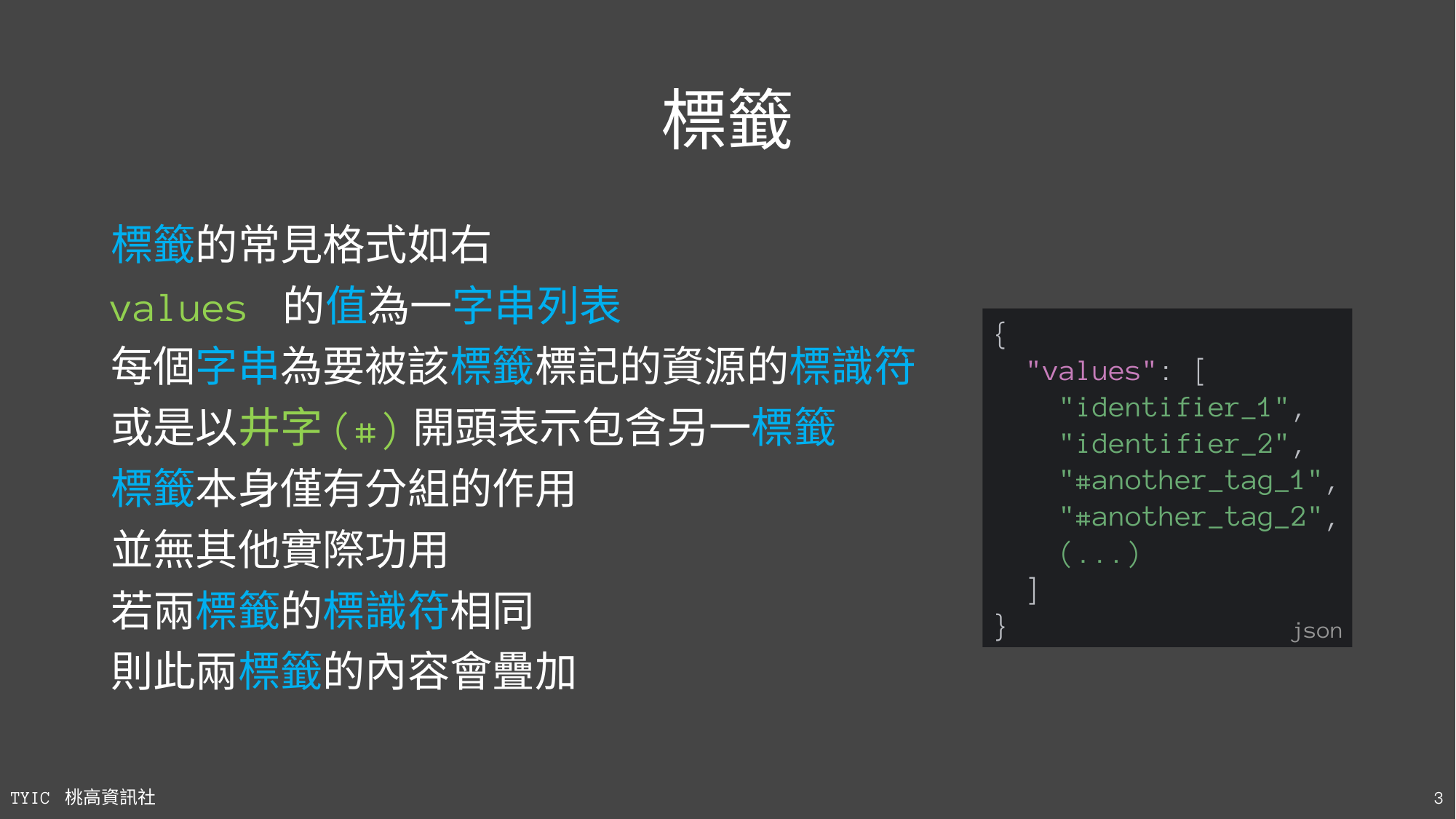

# 標籤
標籤的常見格式如右
values 的值為一字串列表
每個字串為要被該標籤標記的資源的標識符
或是以井字(#)開頭表示包含另一標籤
標籤本身僅有分組的作用
並無其他實際功用
若兩標籤的標識符相同
則此兩標籤的內容會疊加
{
  "values": [
    "identifier_1",
    "identifier_2",
    "#another_tag_1",
    "#another_tag_2",
    (...)
  ]
}
json